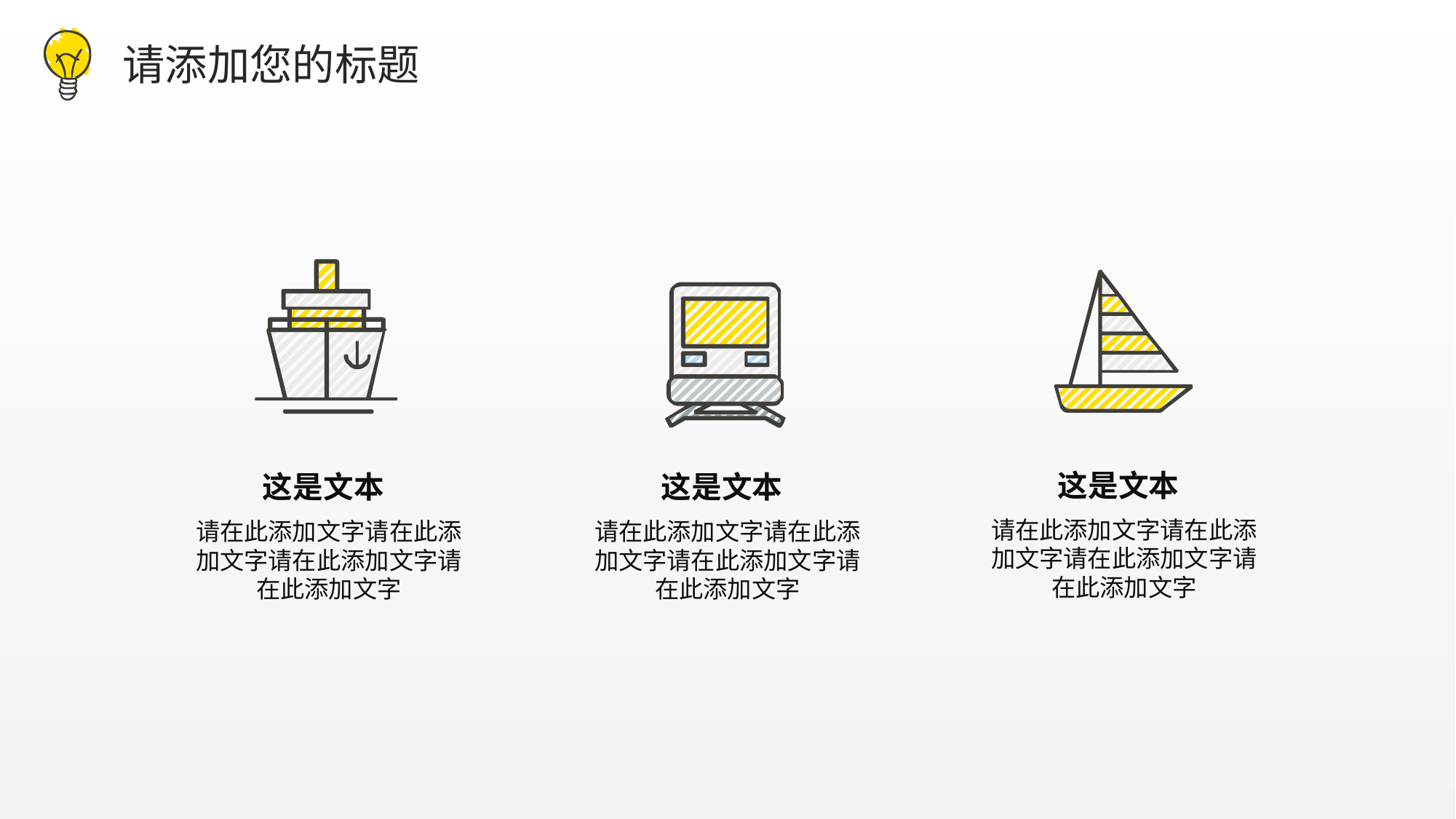

请添加您的标题

这是文本
这是文本
这是文本
请在此添加文字请在此添加文字请在此添加文字请在此添加文字

请在此添加文字请在此添加文字请在此添加文字请在此添加文字

请在此添加文字请在此添加文字请在此添加文字请在此添加文字